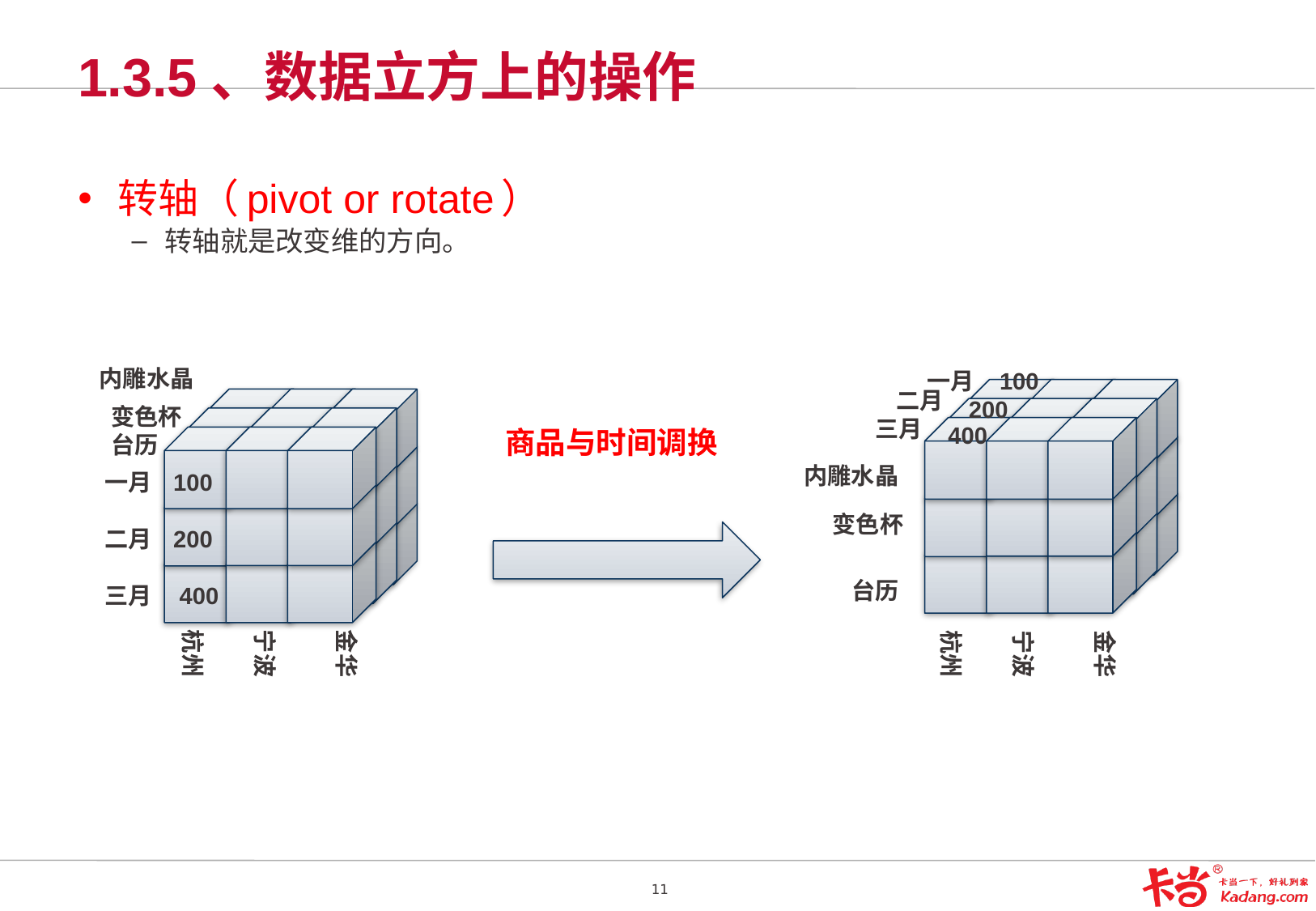

# 1.3.5、数据立方上的操作
转轴（pivot or rotate）
转轴就是改变维的方向。
内雕水晶
一月
100
二月

200
变色杯

三月
400
商品与时间调换

台历

内雕水晶

一月
100

变色杯

二月
200

台历
三月
400
杭州
宁波
金华
杭州
宁波
金华